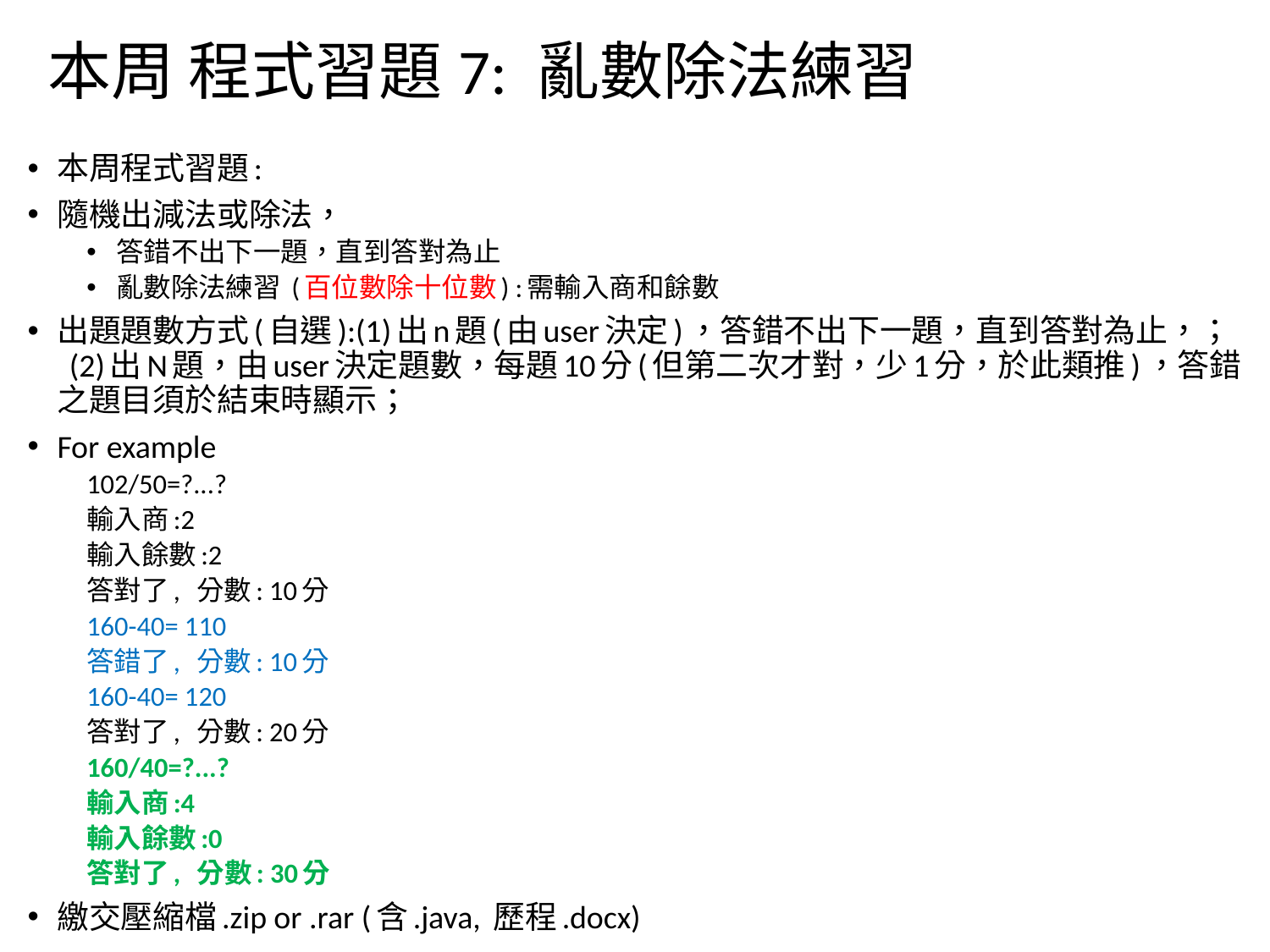

# 本周 程式習題7: 亂數除法練習
本周程式習題:
隨機出減法或除法，
答錯不出下一題，直到答對為止
亂數除法練習 (百位數除十位數) :需輸入商和餘數
出題題數方式(自選):(1)出n題(由user決定)，答錯不出下一題，直到答對為止，；   (2)出N題，由user決定題數，每題10分(但第二次才對，少1分，於此類推)，答錯之題目須於結束時顯示；
For example
102/50=?...?
輸入商:2
輸入餘數:2
答對了,  分數: 10分
160-40= 110
答錯了,  分數: 10分
160-40= 120
答對了,  分數: 20分
160/40=?...?
輸入商:4
輸入餘數:0
答對了,  分數: 30分
繳交壓縮檔.zip or .rar (含.java, 歷程.docx)